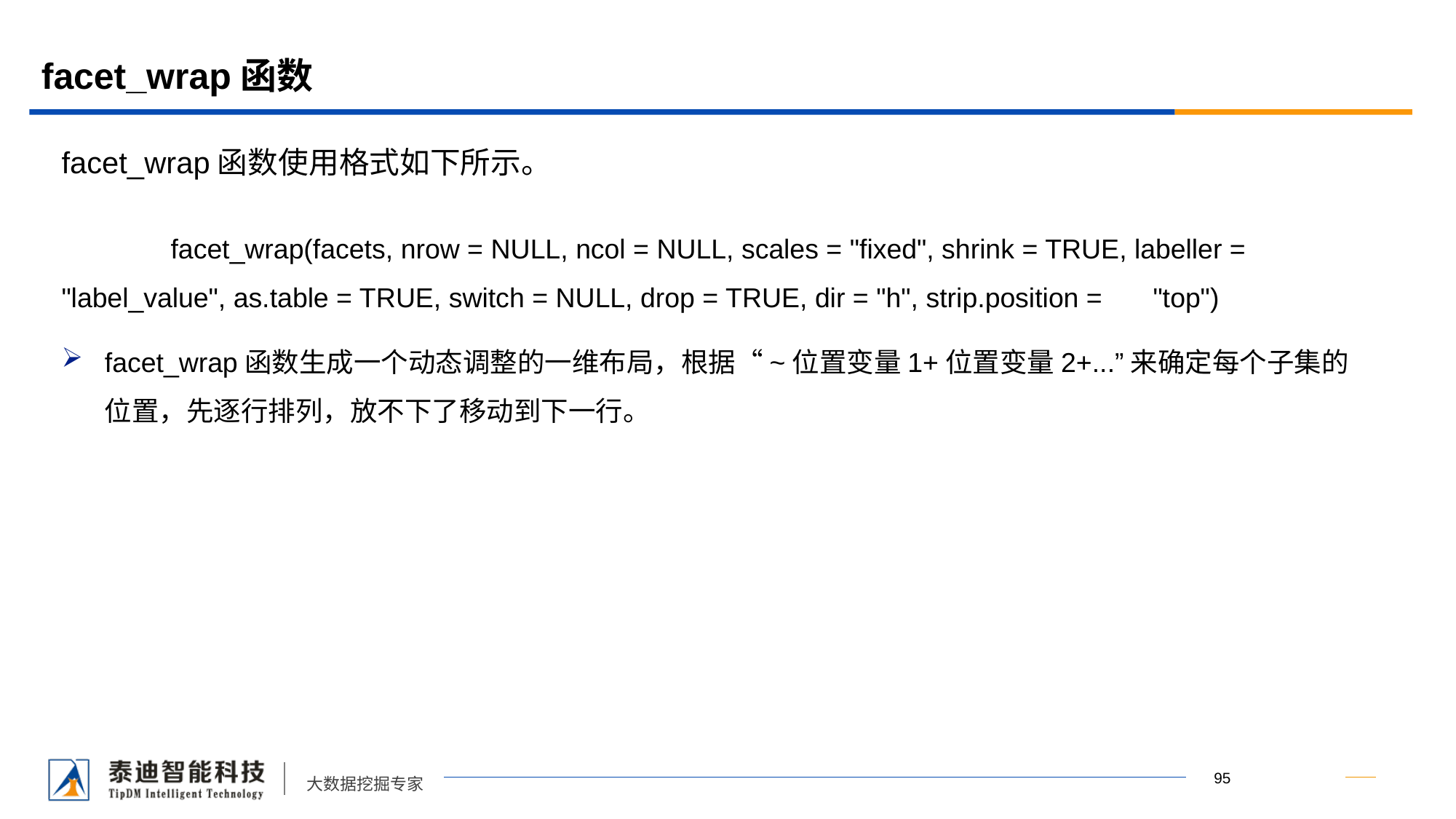

# facet_wrap函数

facet_wrap函数使用格式如下所示。

	facet_wrap(facets, nrow = NULL, ncol = NULL, scales = "fixed", shrink = TRUE, labeller = 	"label_value", as.table = TRUE, switch = NULL, drop = TRUE, dir = "h", strip.position = 	"top")
facet_wrap函数生成一个动态调整的一维布局，根据“~位置变量1+位置变量2+...”来确定每个子集的位置，先逐行排列，放不下了移动到下一行。